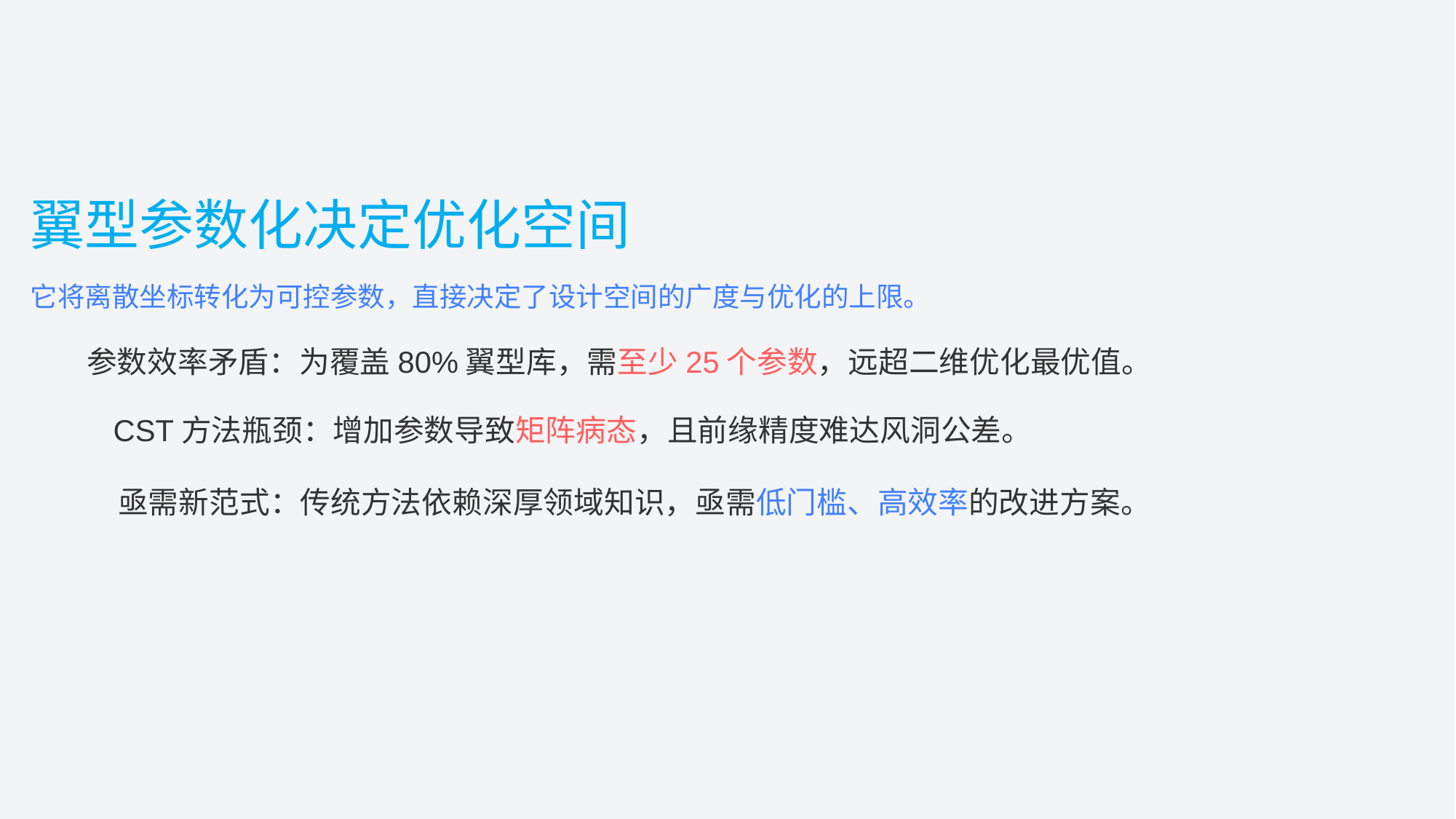

翼型参数化决定优化空间
它将离散坐标转化为可控参数，直接决定了设计空间的广度与优化的上限。
参数效率矛盾：为覆盖80%翼型库，需至少25个参数，远超二维优化最优值。
CST方法瓶颈：增加参数导致矩阵病态，且前缘精度难达风洞公差。
亟需新范式：传统方法依赖深厚领域知识，亟需低门槛、高效率的改进方案。